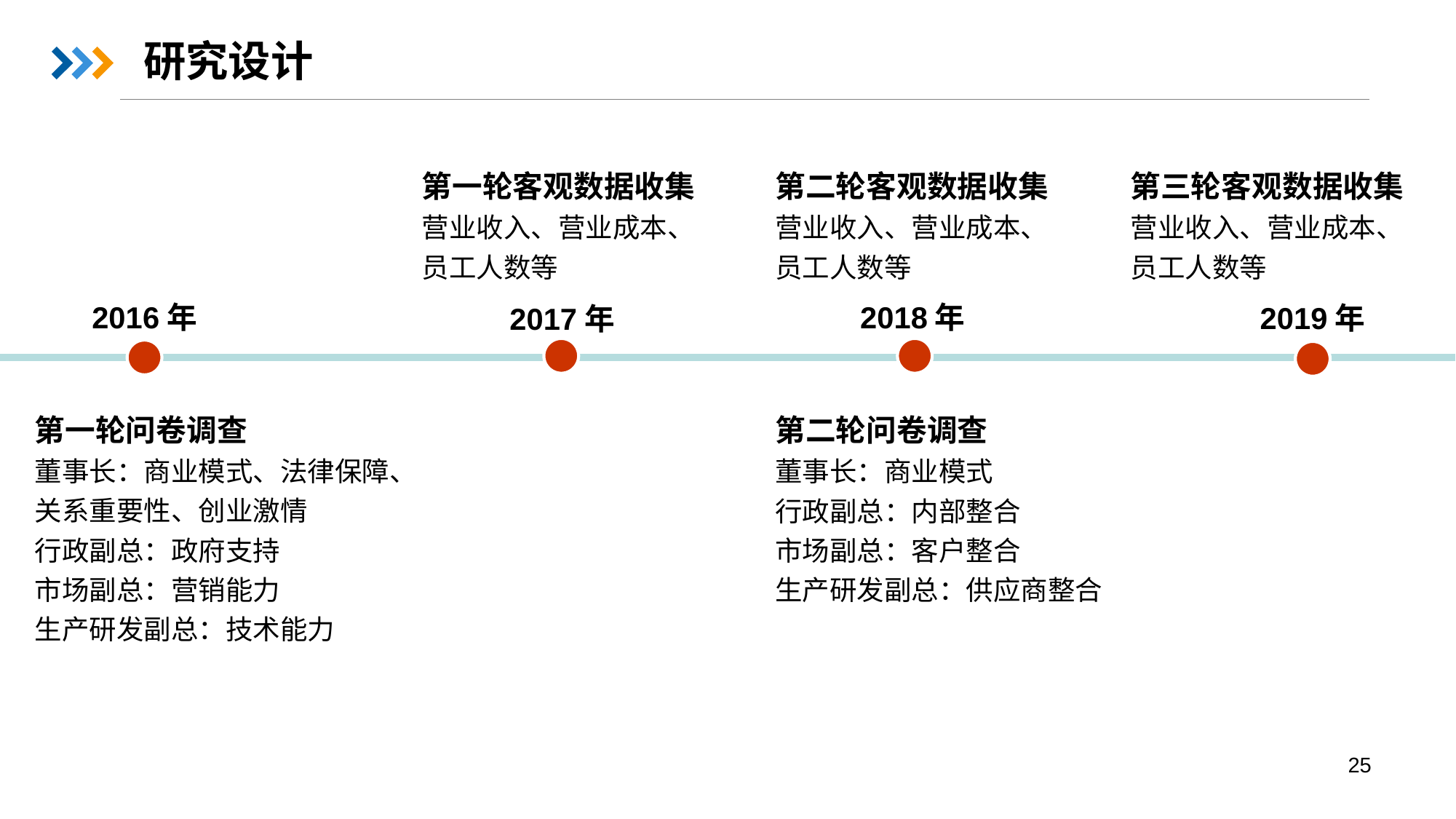

# 研究设计
第三轮客观数据收集
营业收入、营业成本、员工人数等
第一轮客观数据收集
营业收入、营业成本、员工人数等
第二轮客观数据收集
营业收入、营业成本、员工人数等
2016年
2018年
2019年
2017年

第一轮问卷调查
董事长：商业模式、法律保障、关系重要性、创业激情
行政副总：政府支持
市场副总：营销能力
生产研发副总：技术能力

第二轮问卷调查
董事长：商业模式
行政副总：内部整合
市场副总：客户整合
生产研发副总：供应商整合

25